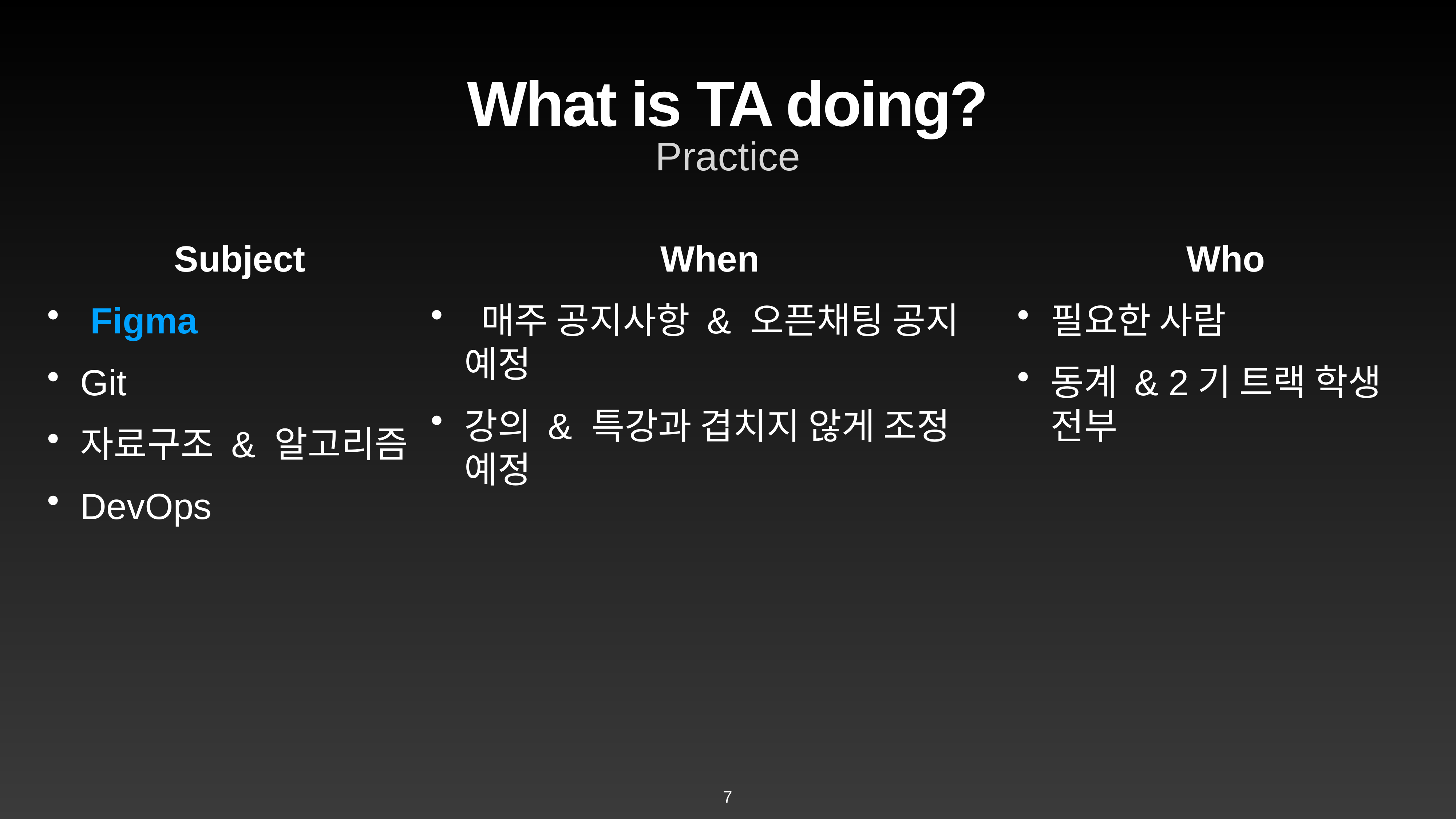

# What is TA doing?
Practice
Subject
 Figma
Git
자료구조 & 알고리즘
DevOps
When
 매주 공지사항 & 오픈채팅 공지 예정
강의 & 특강과 겹치지 않게 조정 예정
Who
필요한 사람
동계 & 2기 트랙 학생 전부
7